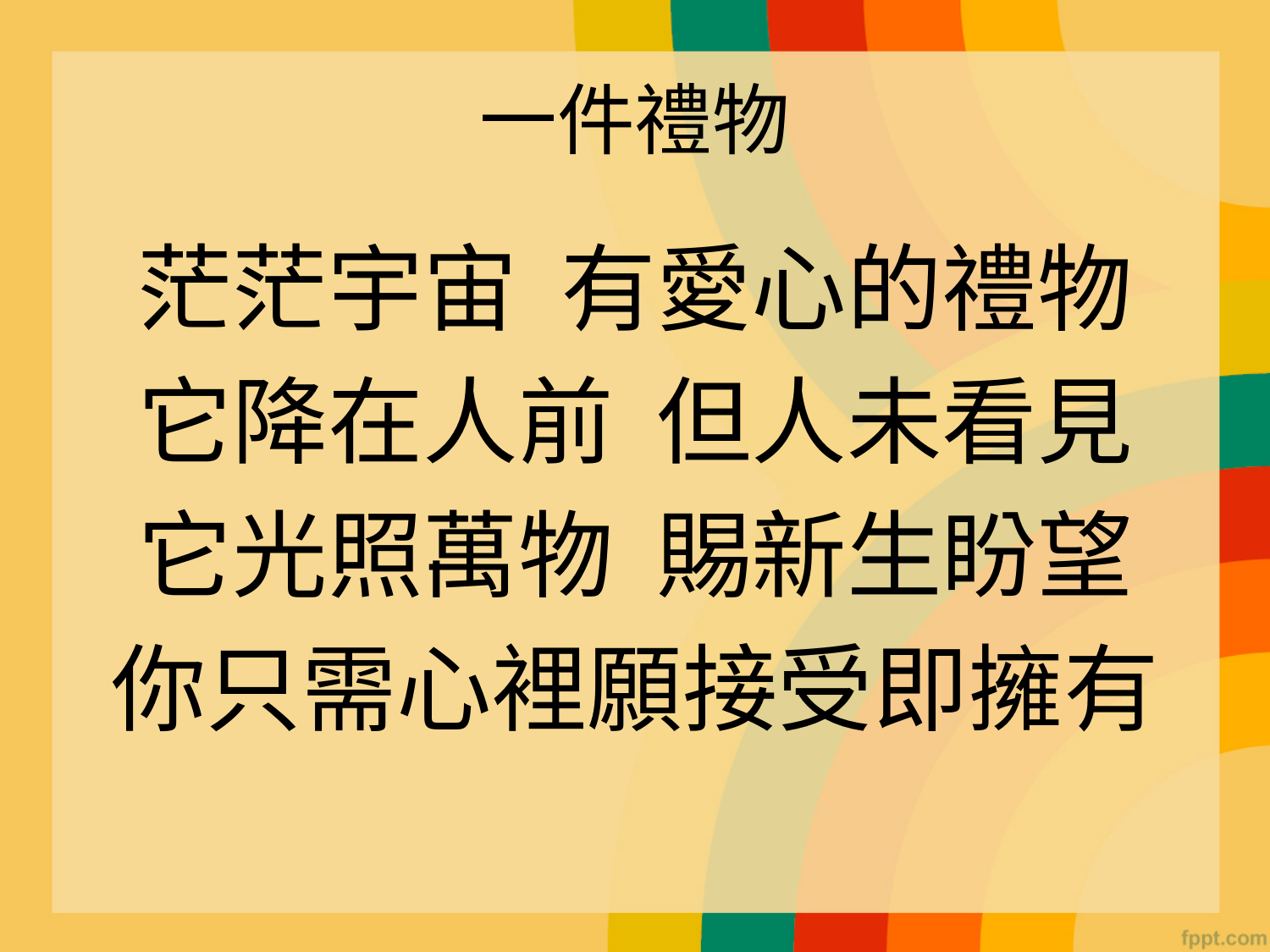

# 一件禮物
茫茫宇宙  有愛心的禮物
它降在人前  但人未看見
它光照萬物  賜新生盼望
你只需心裡願接受即擁有